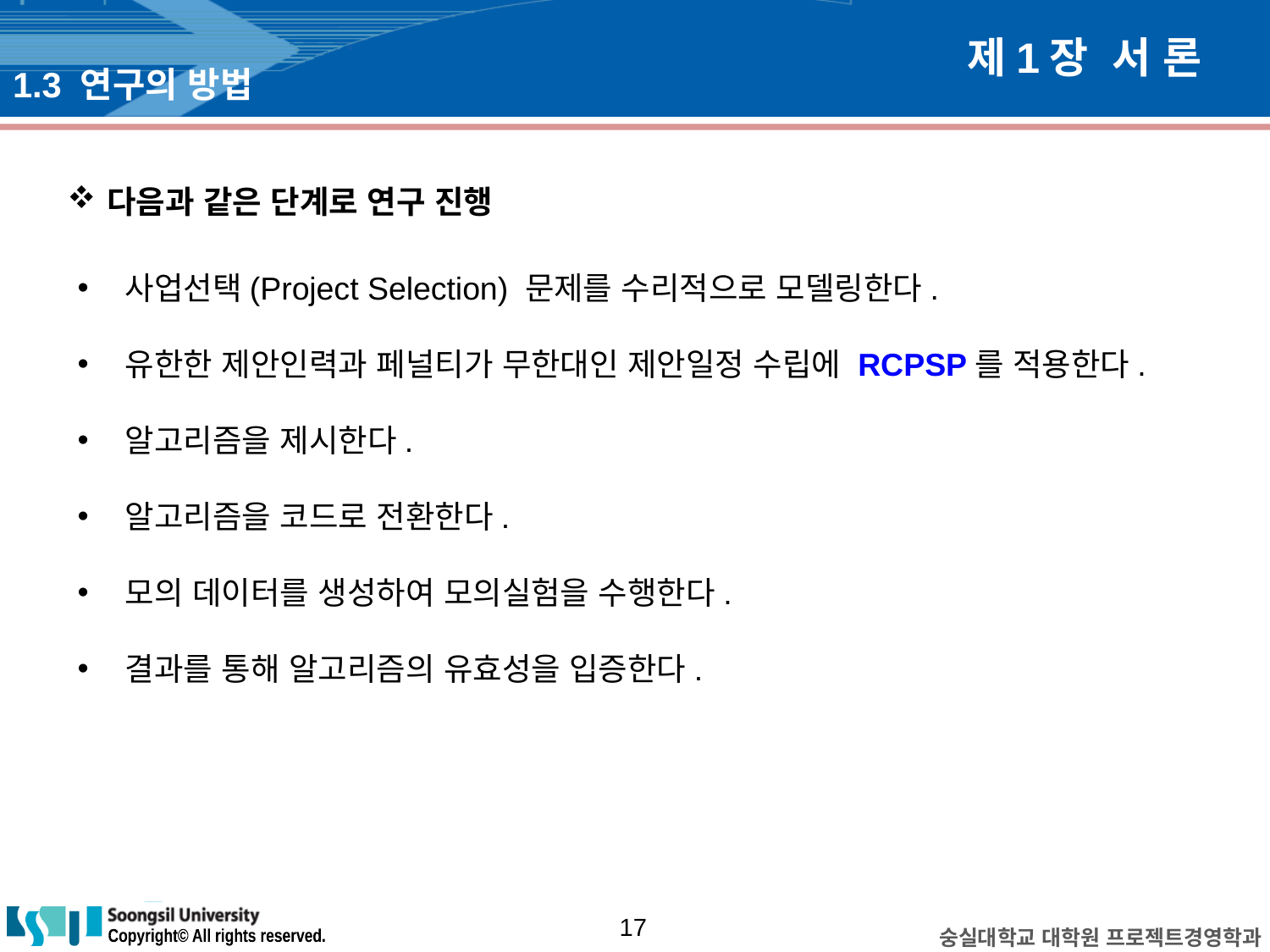

# 제1장  서 론
1.3 연구의 방법
다음과 같은 단계로 연구 진행
사업선택(Project Selection) 문제를 수리적으로 모델링한다.

유한한 제안인력과 페널티가 무한대인 제안일정 수립에 RCPSP를 적용한다.

알고리즘을 제시한다.

알고리즘을 코드로 전환한다.

모의 데이터를 생성하여 모의실험을 수행한다.

결과를 통해 알고리즘의 유효성을 입증한다.